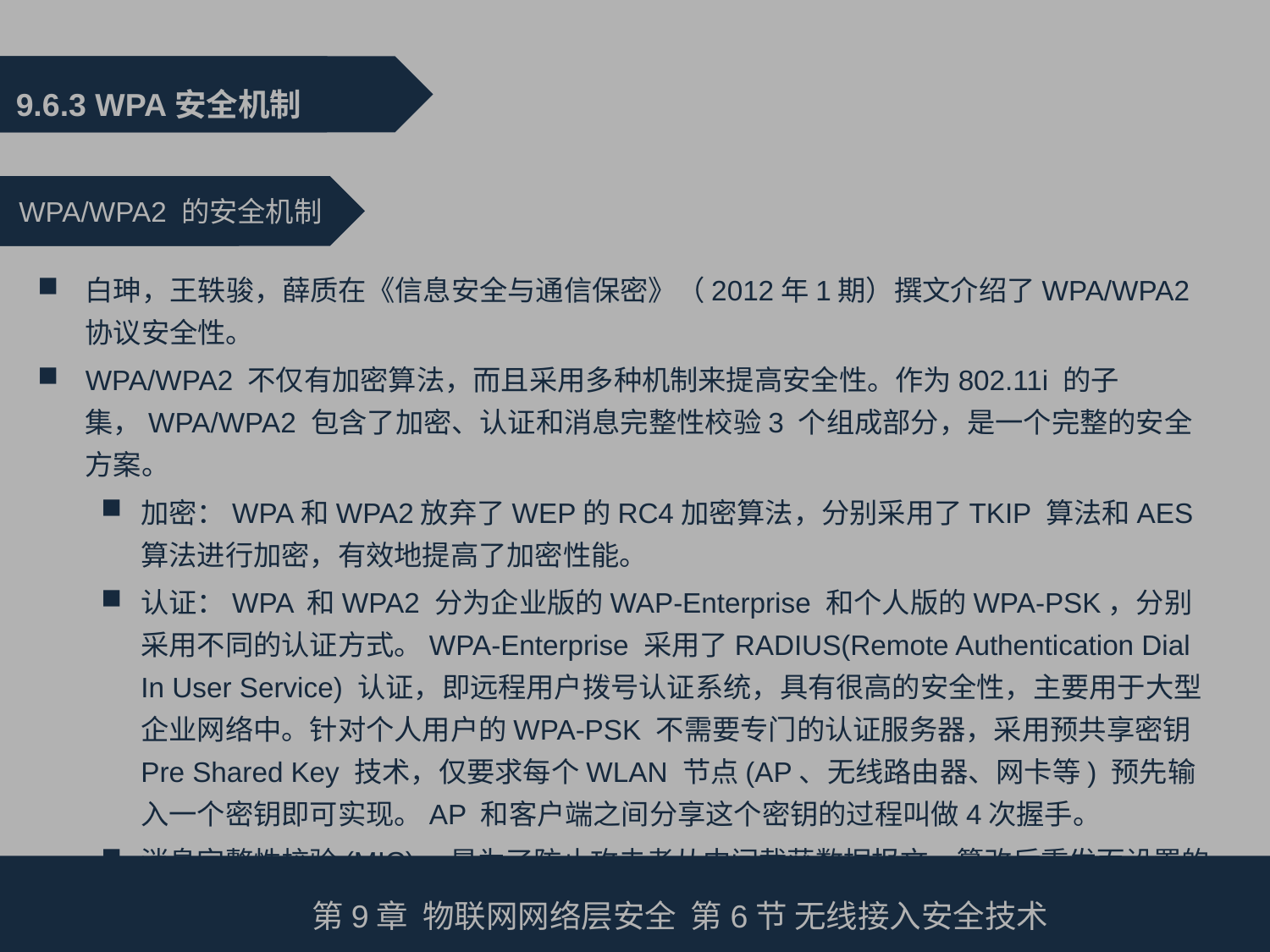

9.6.3 WPA安全机制
 WPA/WPA2 的安全机制
白珅，王轶骏，薛质在《信息安全与通信保密》（2012年1期）撰文介绍了WPA/WPA2协议安全性。
WPA/WPA2 不仅有加密算法，而且采用多种机制来提高安全性。作为802.11i 的子集，WPA/WPA2 包含了加密、认证和消息完整性校验3 个组成部分，是一个完整的安全方案。
加密：WPA和WPA2放弃了WEP的RC4加密算法，分别采用了TKIP 算法和AES 算法进行加密，有效地提高了加密性能。
认证：WPA 和WPA2 分为企业版的WAP-Enterprise 和个人版的WPA-PSK，分别采用不同的认证方式。WPA-Enterprise 采用了RADIUS(Remote Authentication Dial In User Service) 认证，即远程用户拨号认证系统，具有很高的安全性，主要用于大型企业网络中。针对个人用户的WPA-PSK 不需要专门的认证服务器，采用预共享密钥Pre Shared Key 技术，仅要求每个WLAN 节点(AP、无线路由器、网卡等) 预先输入一个密钥即可实现。AP 和客户端之间分享这个密钥的过程叫做4次握手。
消息完整性校验(MIC)，是为了防止攻击者从中间截获数据报文，篡改后重发而设置的。
第9章  物联网网络层安全  第6节 无线接入安全技术